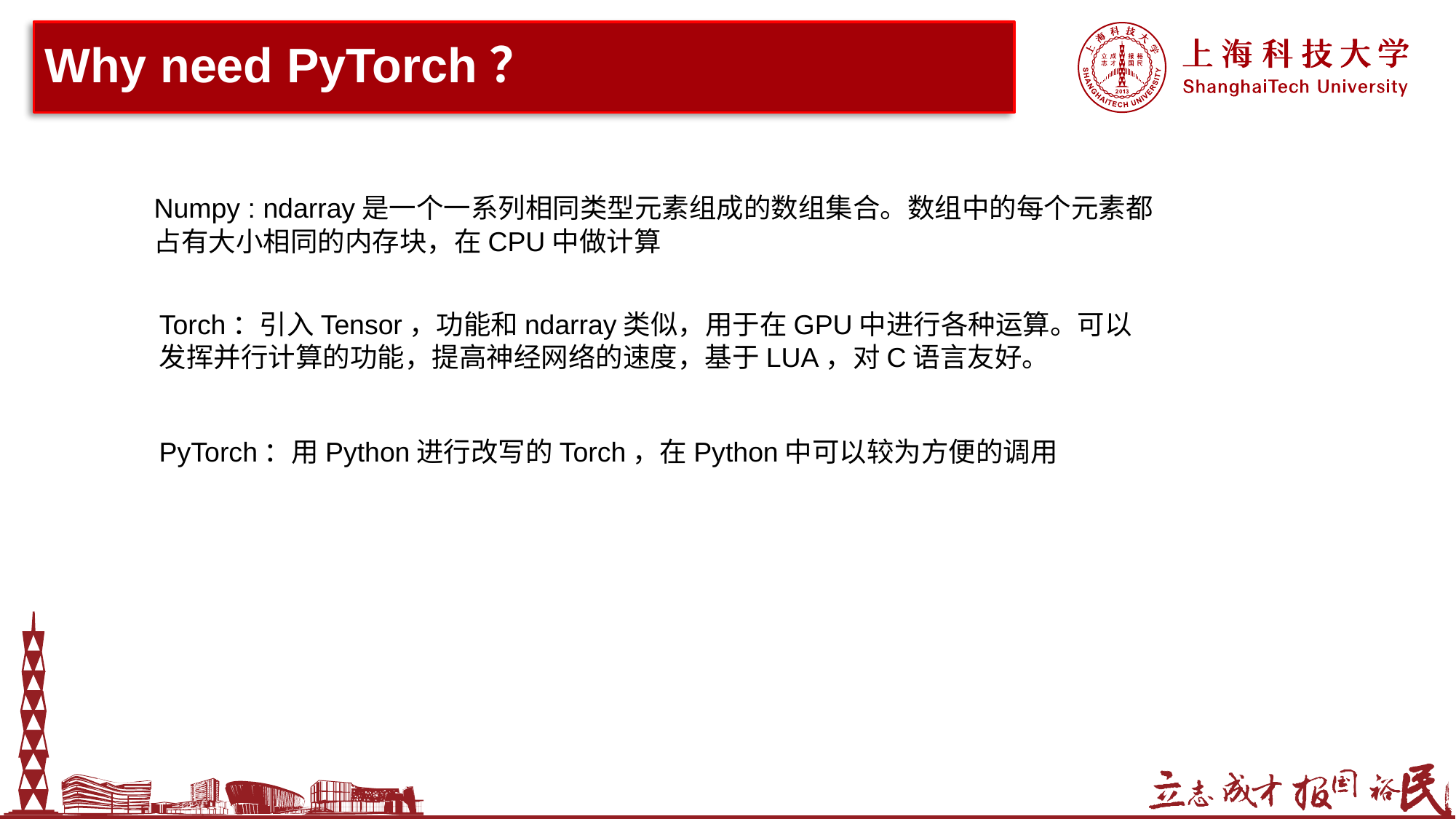

# Why need PyTorch？
Numpy : ndarray是一个一系列相同类型元素组成的数组集合。数组中的每个元素都占有大小相同的内存块，在CPU中做计算
Torch：引入Tensor，功能和ndarray类似，用于在GPU中进行各种运算。可以发挥并行计算的功能，提高神经网络的速度，基于LUA，对C语言友好。
PyTorch：用Python进行改写的Torch，在Python中可以较为方便的调用